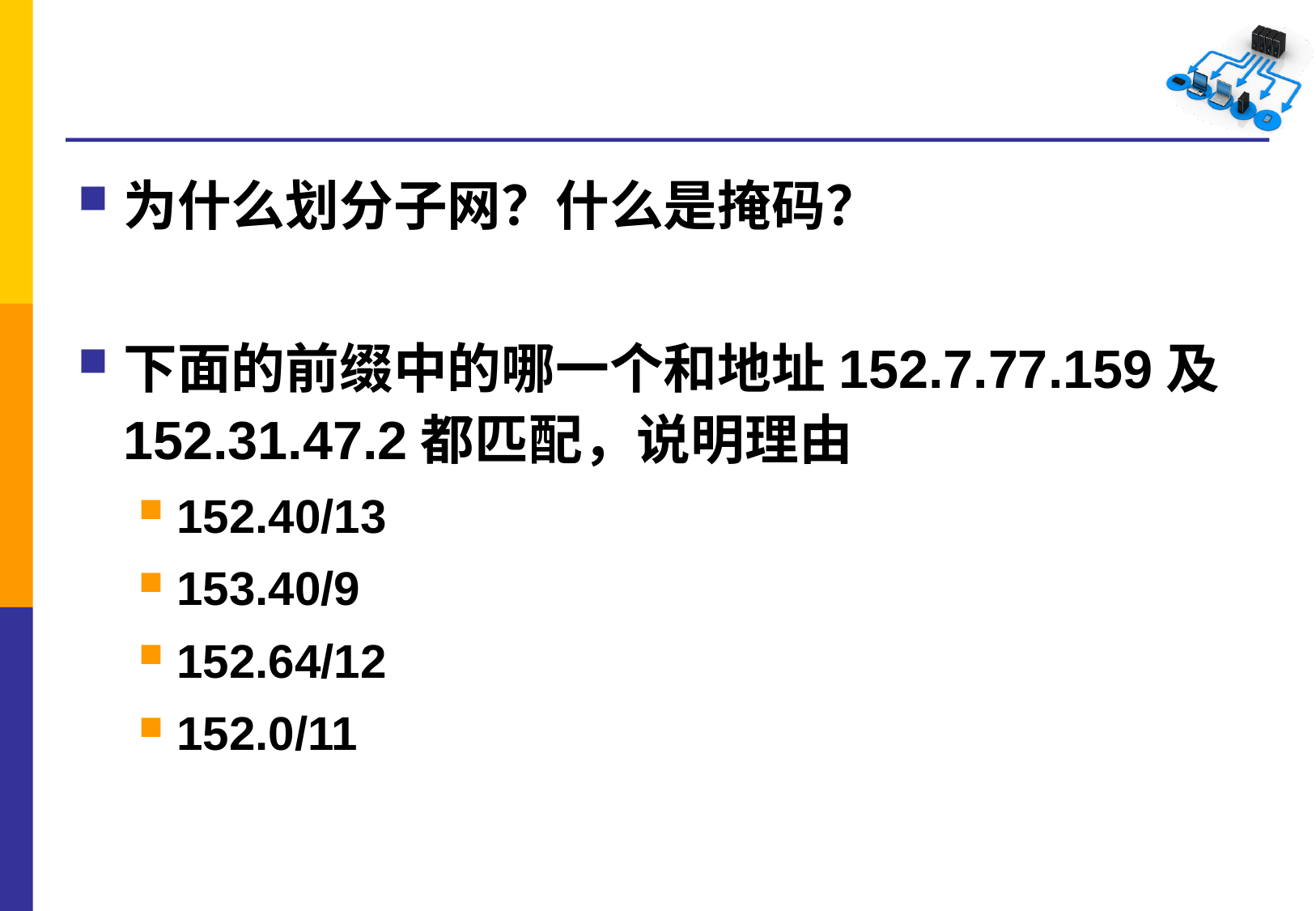

#
为什么划分子网？什么是掩码？

下面的前缀中的哪一个和地址152.7.77.159及152.31.47.2都匹配，说明理由
152.40/13
153.40/9
152.64/12
152.0/11